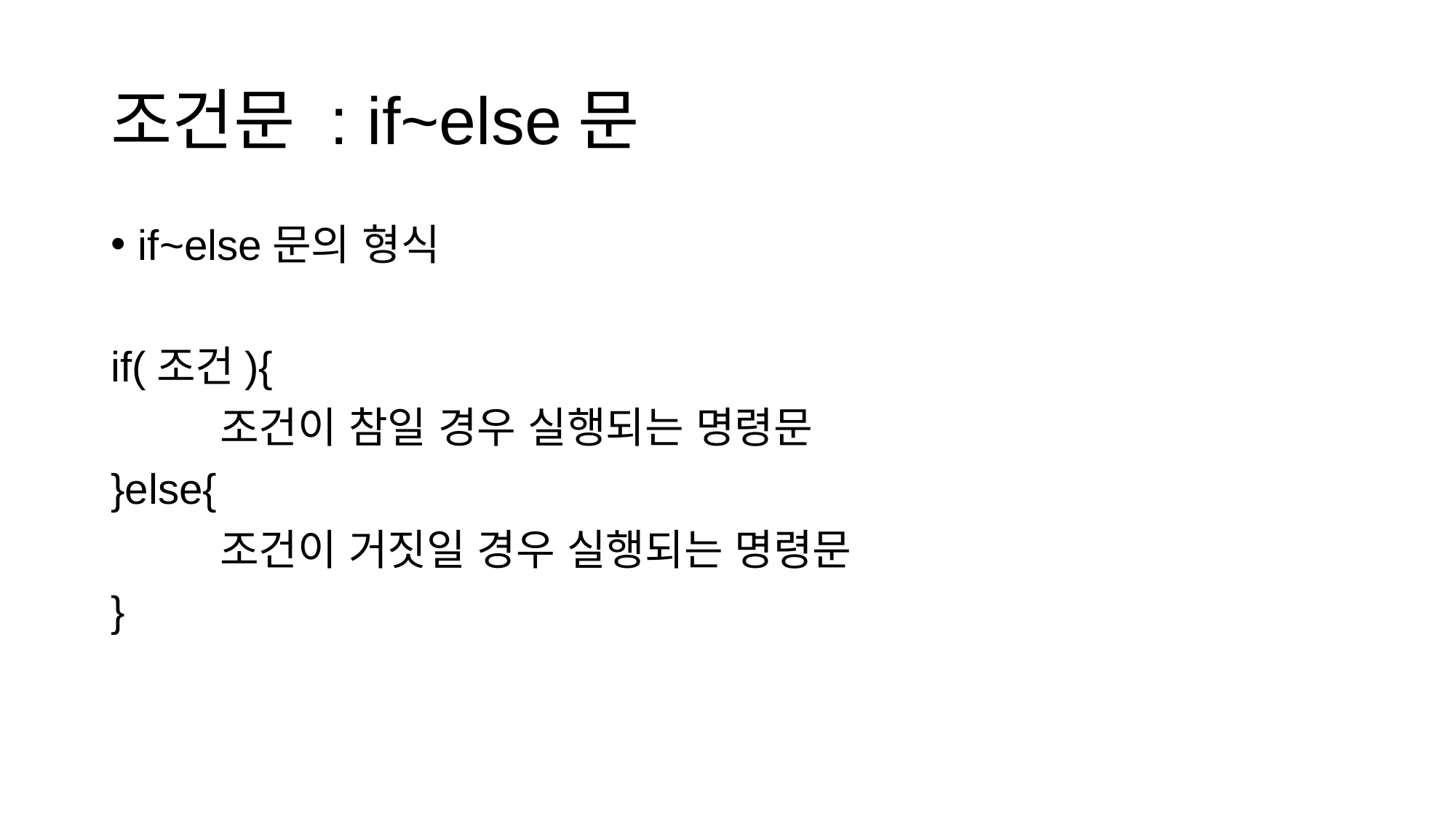

# 조건문 : if~else문
if~else문의 형식

if(조건){
	조건이 참일 경우 실행되는 명령문
}else{
	조건이 거짓일 경우 실행되는 명령문
}